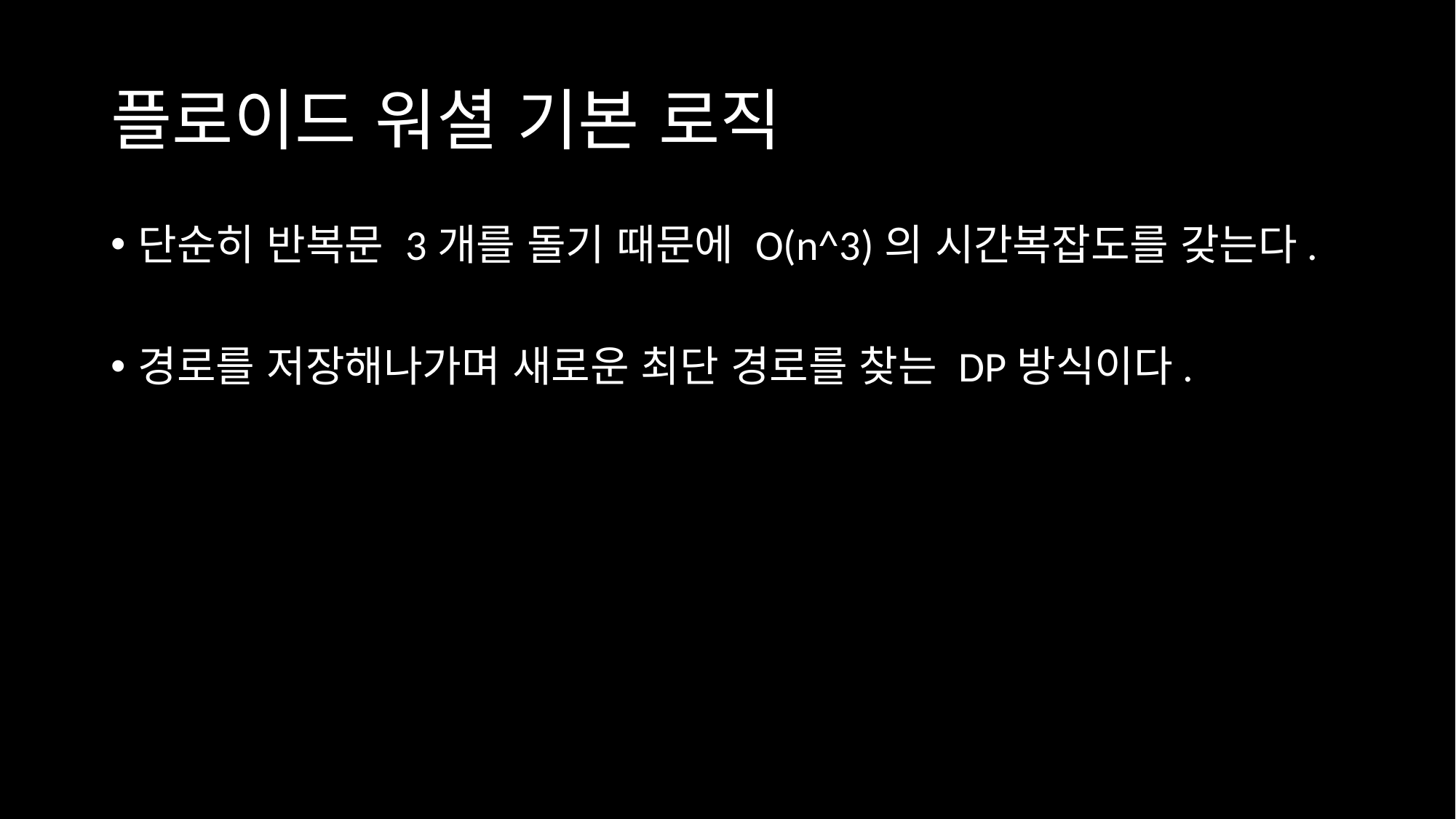

# 플로이드 워셜 기본 로직
단순히 반복문 3개를 돌기 때문에 O(n^3)의 시간복잡도를 갖는다.

경로를 저장해나가며 새로운 최단 경로를 찾는 DP방식이다.